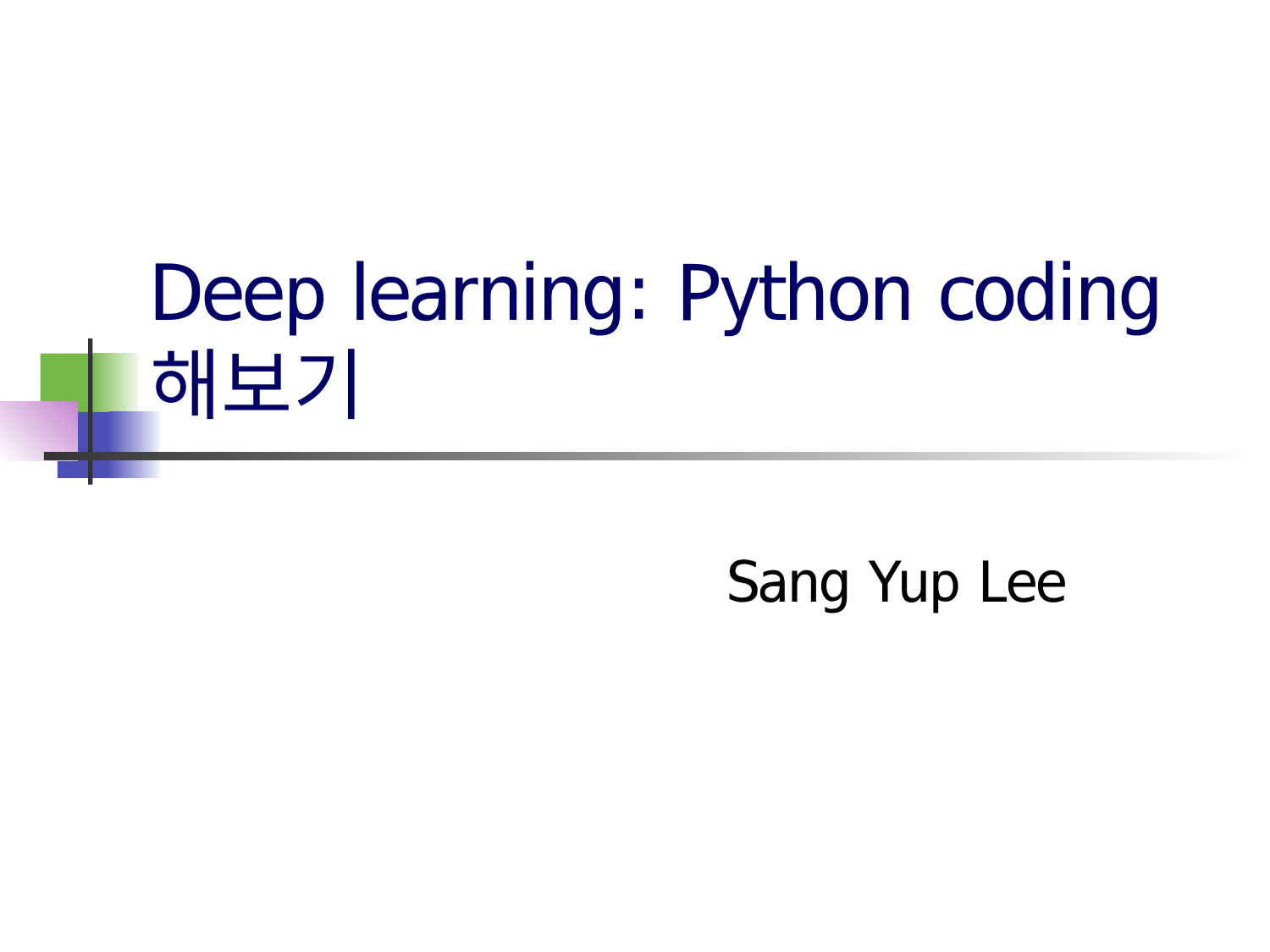

# Deep learning: Python coding 해보기
Sang Yup Lee